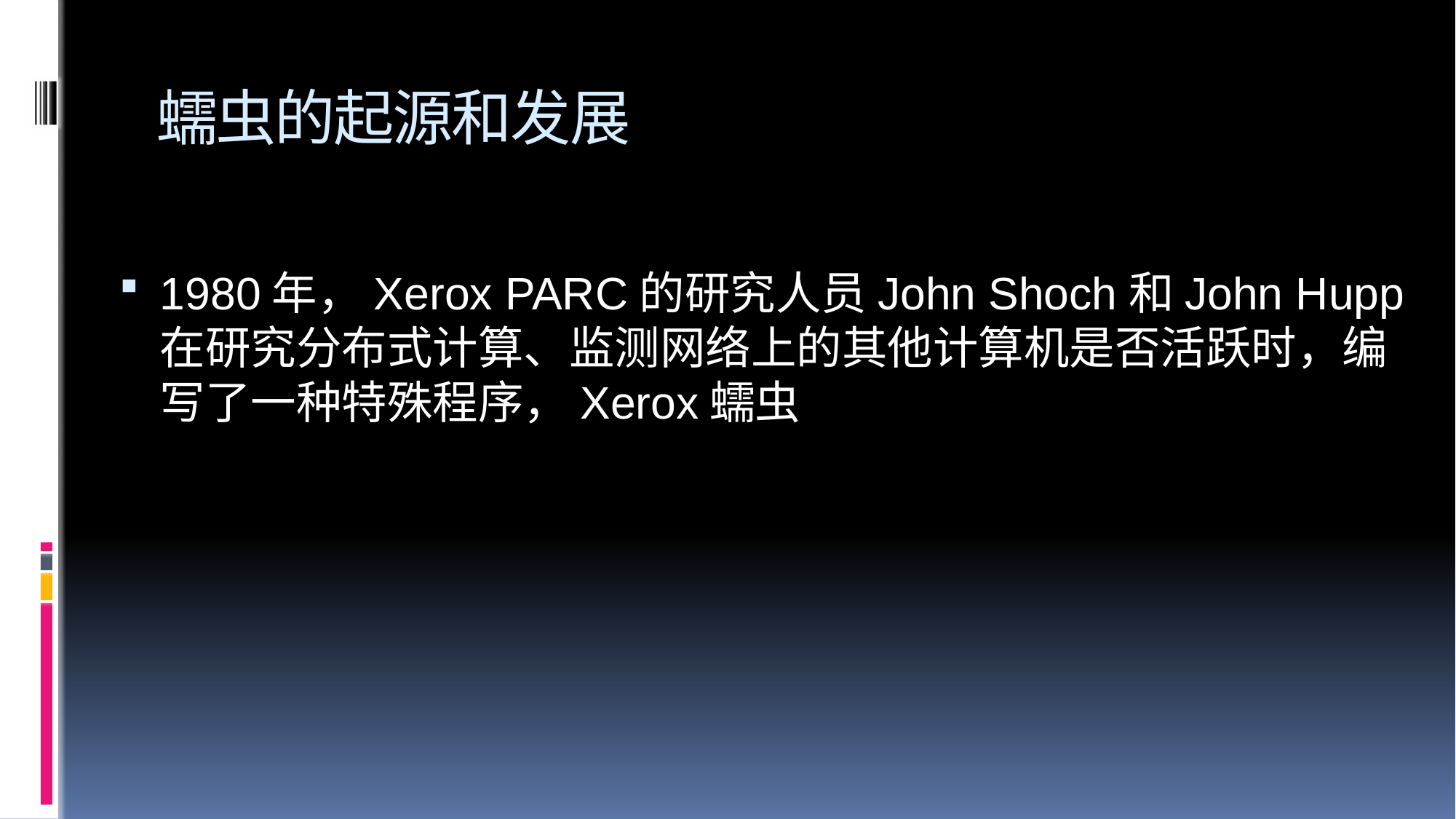

# 蠕虫的起源和发展
1980年，Xerox PARC的研究人员John Shoch和John Hupp在研究分布式计算、监测网络上的其他计算机是否活跃时，编写了一种特殊程序，Xerox蠕虫